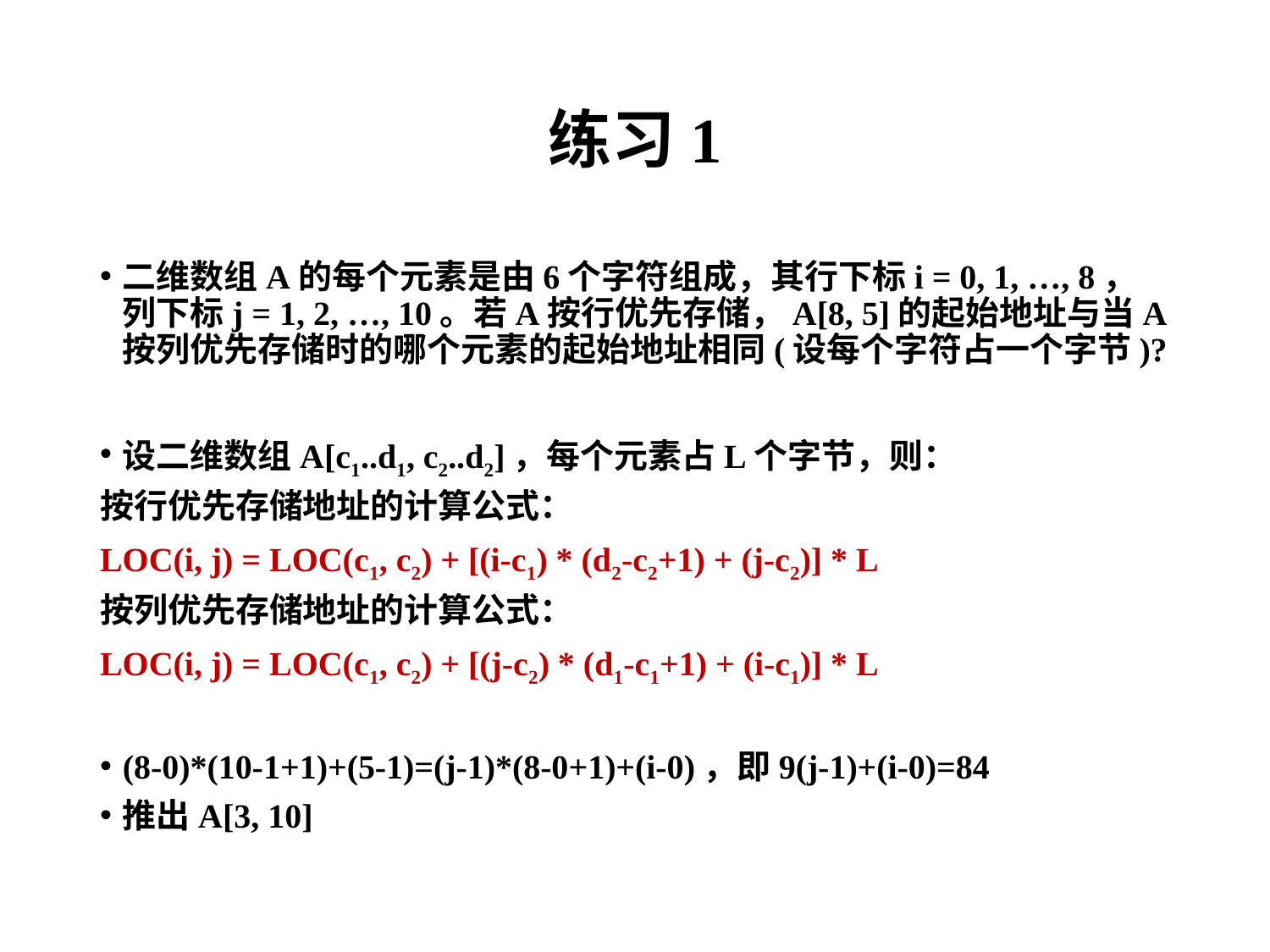

# 练习1
二维数组A的每个元素是由6个字符组成，其行下标i = 0, 1, …, 8，列下标j = 1, 2, …, 10。若A按行优先存储，A[8, 5]的起始地址与当A按列优先存储时的哪个元素的起始地址相同(设每个字符占一个字节)?

设二维数组A[c1..d1, c2..d2]，每个元素占L个字节，则：
按行优先存储地址的计算公式：
LOC(i, j) = LOC(c1, c2) + [(i-c1) * (d2-c2+1) + (j-c2)] * L
按列优先存储地址的计算公式：
LOC(i, j) = LOC(c1, c2) + [(j-c2) * (d1-c1+1) + (i-c1)] * L

(8-0)*(10-1+1)+(5-1)=(j-1)*(8-0+1)+(i-0)，即9(j-1)+(i-0)=84
推出A[3, 10]